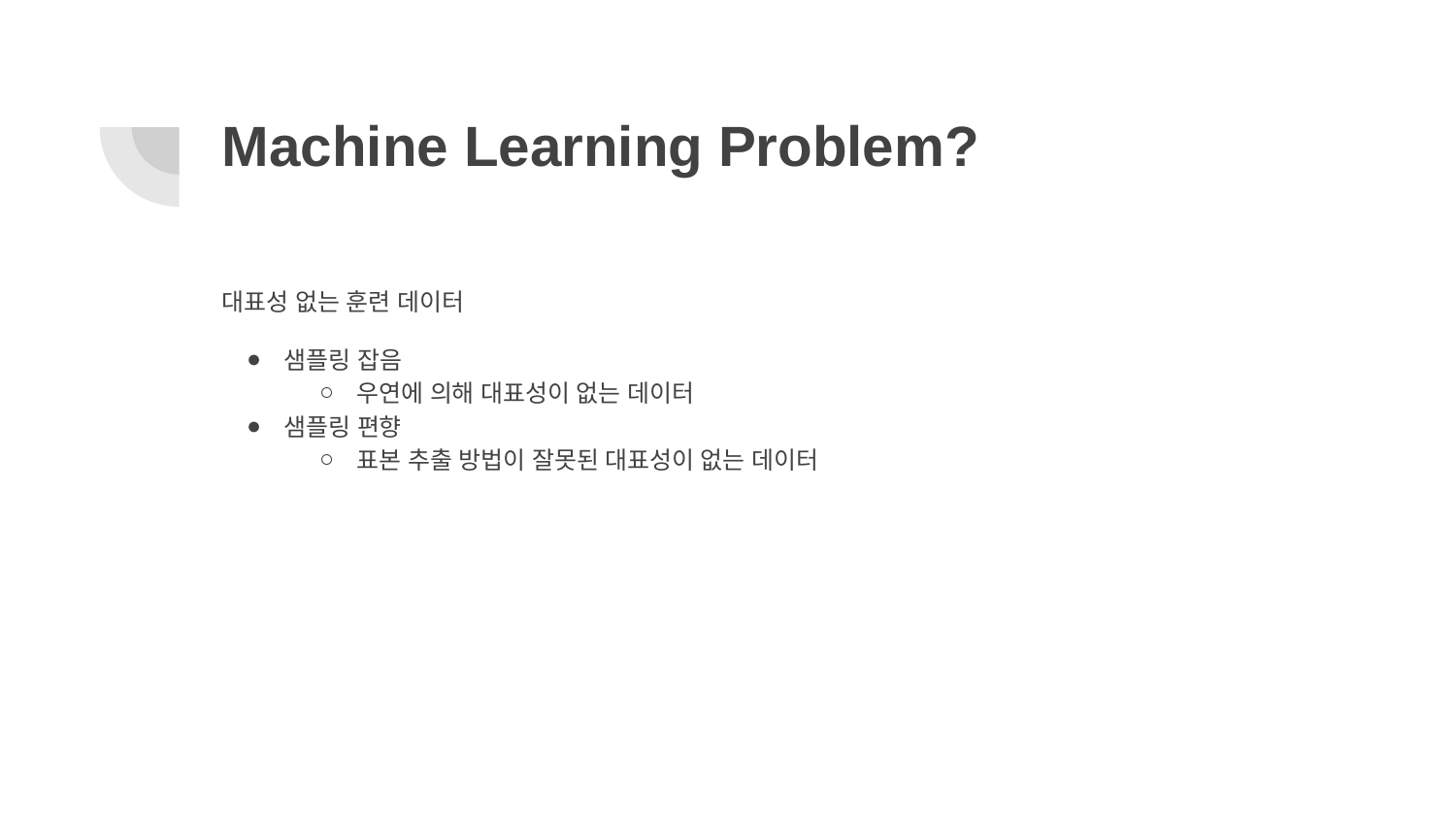

# Machine Learning Problem?
대표성 없는 훈련 데이터
샘플링 잡음
우연에 의해 대표성이 없는 데이터
샘플링 편향
표본 추출 방법이 잘못된 대표성이 없는 데이터